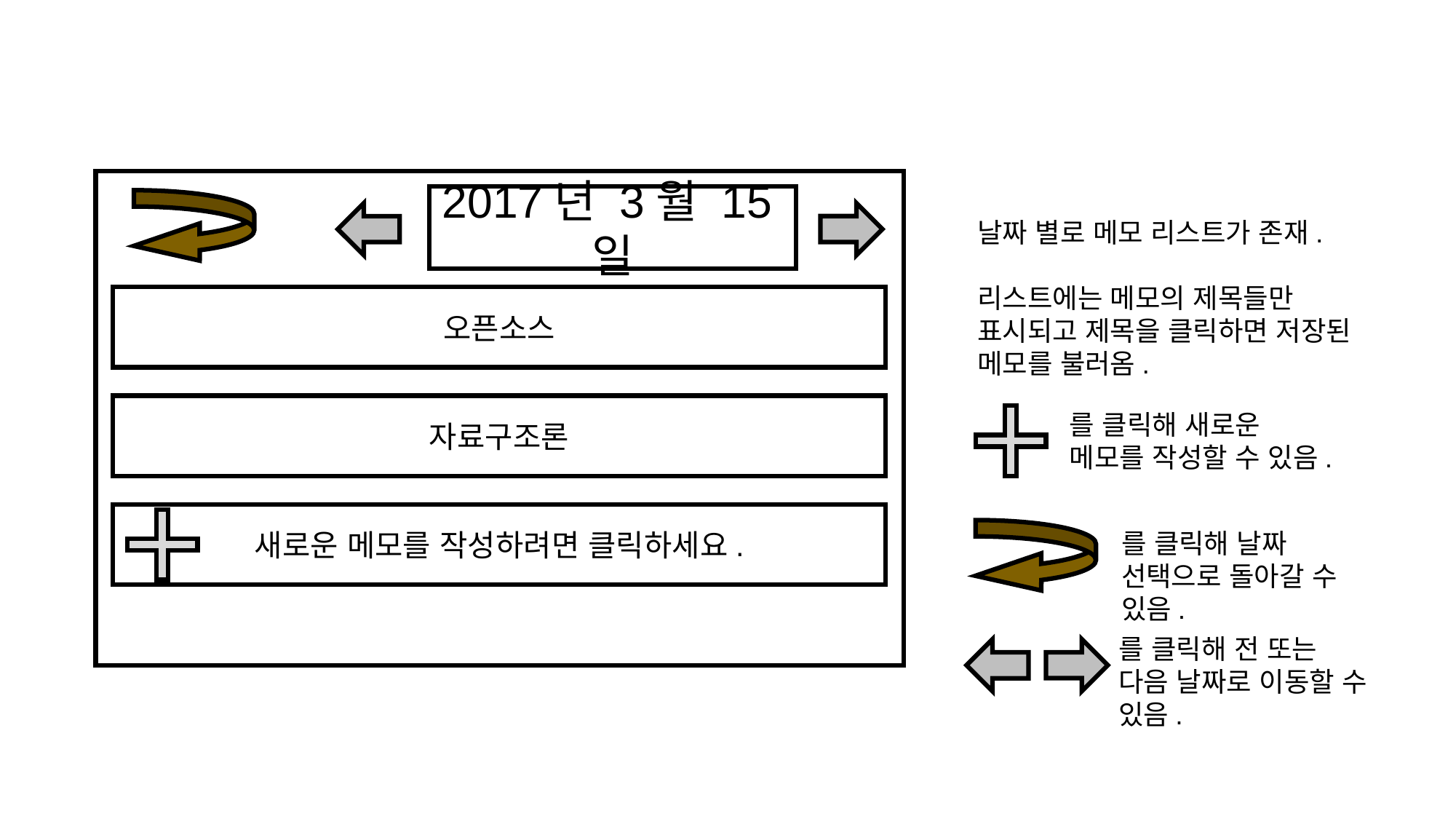

2017년 3월 15일
오픈소스
자료구조론

새로운 메모를 작성하려면 클릭하세요.

날짜 별로 메모 리스트가 존재.

리스트에는 메모의 제목들만 표시되고 제목을 클릭하면 저장된 메모를 불러옴.

를 클릭해 새로운 메모를 작성할 수 있음.

를 클릭해 날짜 선택으로 돌아갈 수 있음.
를 클릭해 전 또는 다음 날짜로 이동할 수 있음.